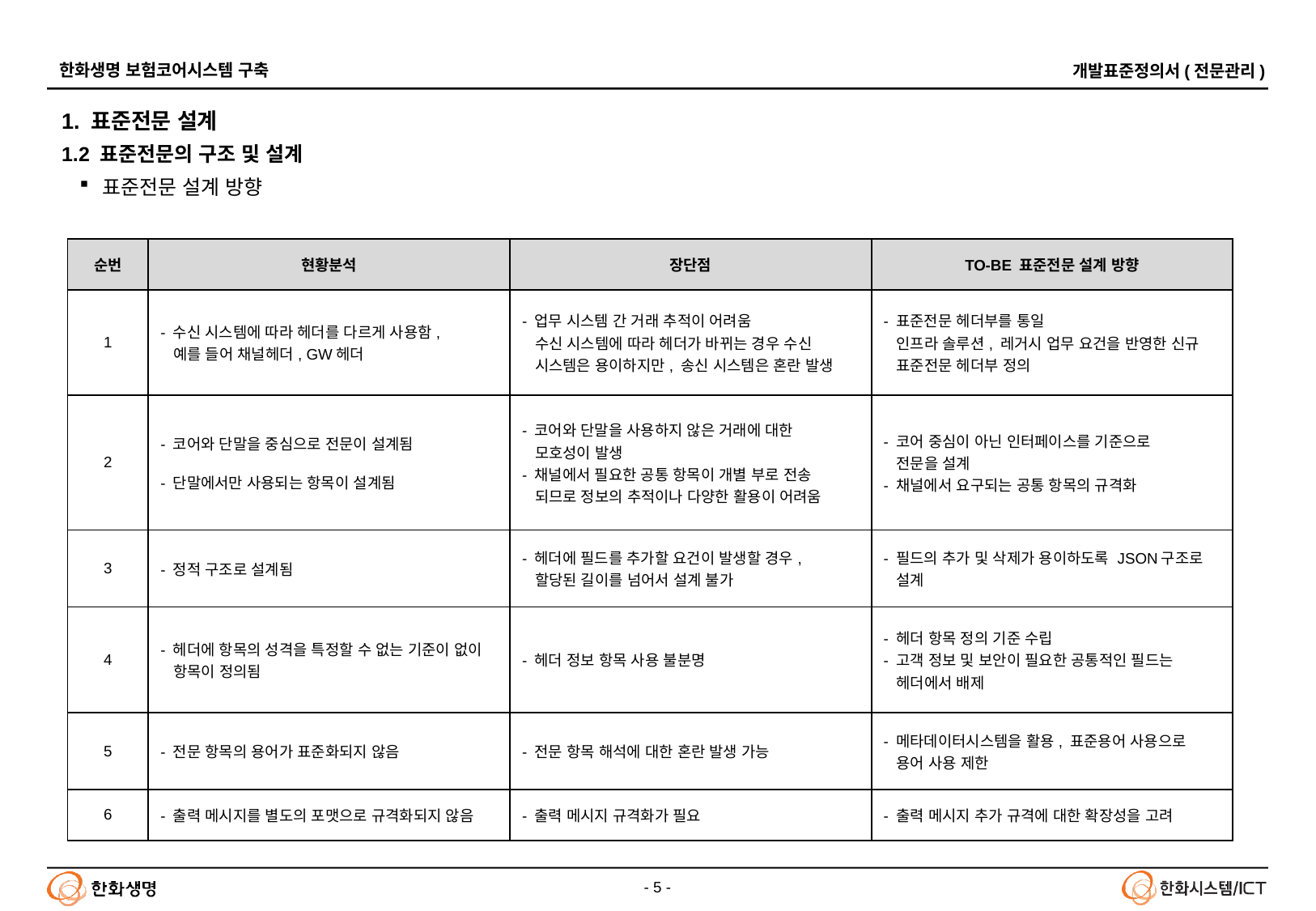

# 1. 표준전문 설계 1.2 표준전문의 구조 및 설계
표준전문 설계 방향
| 순번 | 현황분석 | 장단점 | TO-BE 표준전문 설계 방향 |
| --- | --- | --- | --- |
| 1 | - 수신 시스템에 따라 헤더를 다르게 사용함, 예를 들어 채널헤더, GW헤더 | - 업무 시스템 간 거래 추적이 어려움 수신 시스템에 따라 헤더가 바뀌는 경우 수신 시스템은 용이하지만, 송신 시스템은 혼란 발생 | - 표준전문 헤더부를 통일 인프라 솔루션, 레거시 업무 요건을 반영한 신규 표준전문 헤더부 정의 |
| 2 | - 코어와 단말을 중심으로 전문이 설계됨 - 단말에서만 사용되는 항목이 설계됨 | - 코어와 단말을 사용하지 않은 거래에 대한 모호성이 발생 - 채널에서 필요한 공통 항목이 개별 부로 전송 되므로 정보의 추적이나 다양한 활용이 어려움 | - 코어 중심이 아닌 인터페이스를 기준으로 전문을 설계 - 채널에서 요구되는 공통 항목의 규격화 |
| 3 | - 정적 구조로 설계됨 | - 헤더에 필드를 추가할 요건이 발생할 경우, 할당된 길이를 넘어서 설계 불가 | - 필드의 추가 및 삭제가 용이하도록 JSON구조로 설계 |
| 4 | - 헤더에 항목의 성격을 특정할 수 없는 기준이 없이 항목이 정의됨 | - 헤더 정보 항목 사용 불분명 | - 헤더 항목 정의 기준 수립 - 고객 정보 및 보안이 필요한 공통적인 필드는 헤더에서 배제 |
| 5 | - 전문 항목의 용어가 표준화되지 않음 | - 전문 항목 해석에 대한 혼란 발생 가능 | - 메타데이터시스템을 활용, 표준용어 사용으로 용어 사용 제한 |
| 6 | - 출력 메시지를 별도의 포맷으로 규격화되지 않음 | - 출력 메시지 규격화가 필요 | - 출력 메시지 추가 규격에 대한 확장성을 고려 |